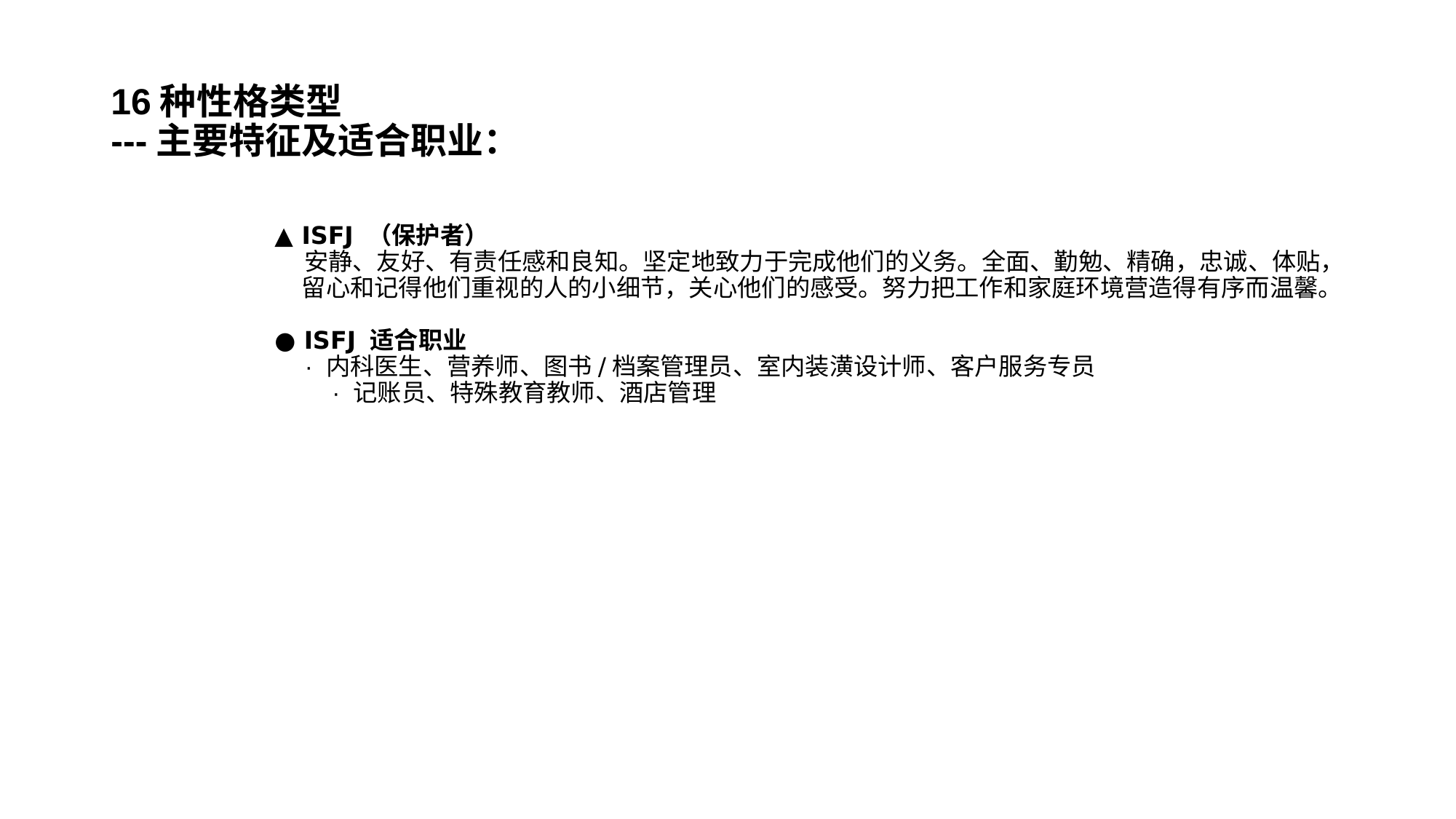

# 16种性格类型 ---主要特征及适合职业：
▲ ISFJ （保护者）
　 安静、友好、有责任感和良知。坚定地致力于完成他们的义务。全面、勤勉、精确，忠诚、体贴，留心和记得他们重视的人的小细节，关心他们的感受。努力把工作和家庭环境营造得有序而温馨。

● ISFJ 适合职业
　· 内科医生、营养师、图书/档案管理员、室内装潢设计师、客户服务专员
　· 记账员、特殊教育教师、酒店管理

      ▲  ESFJ （供给者/销售员）
　　热心肠、有责任心、合作。希望周边的环境温馨而和谐，并为此果断地执行。喜  欢和他人一起精确并及时地完成任务。事无巨细都会保持忠诚。能体察到他人在日常生活中的所需并竭尽全力帮助。希望自己和自己的所为能受到他人的认可和赏识。

      ●   ESFJ 适合职业
           · 房地产经纪人、零售商、护士 、理货员/采购、按摩师
　　· 运动教练、饮食业管理、旅游管理